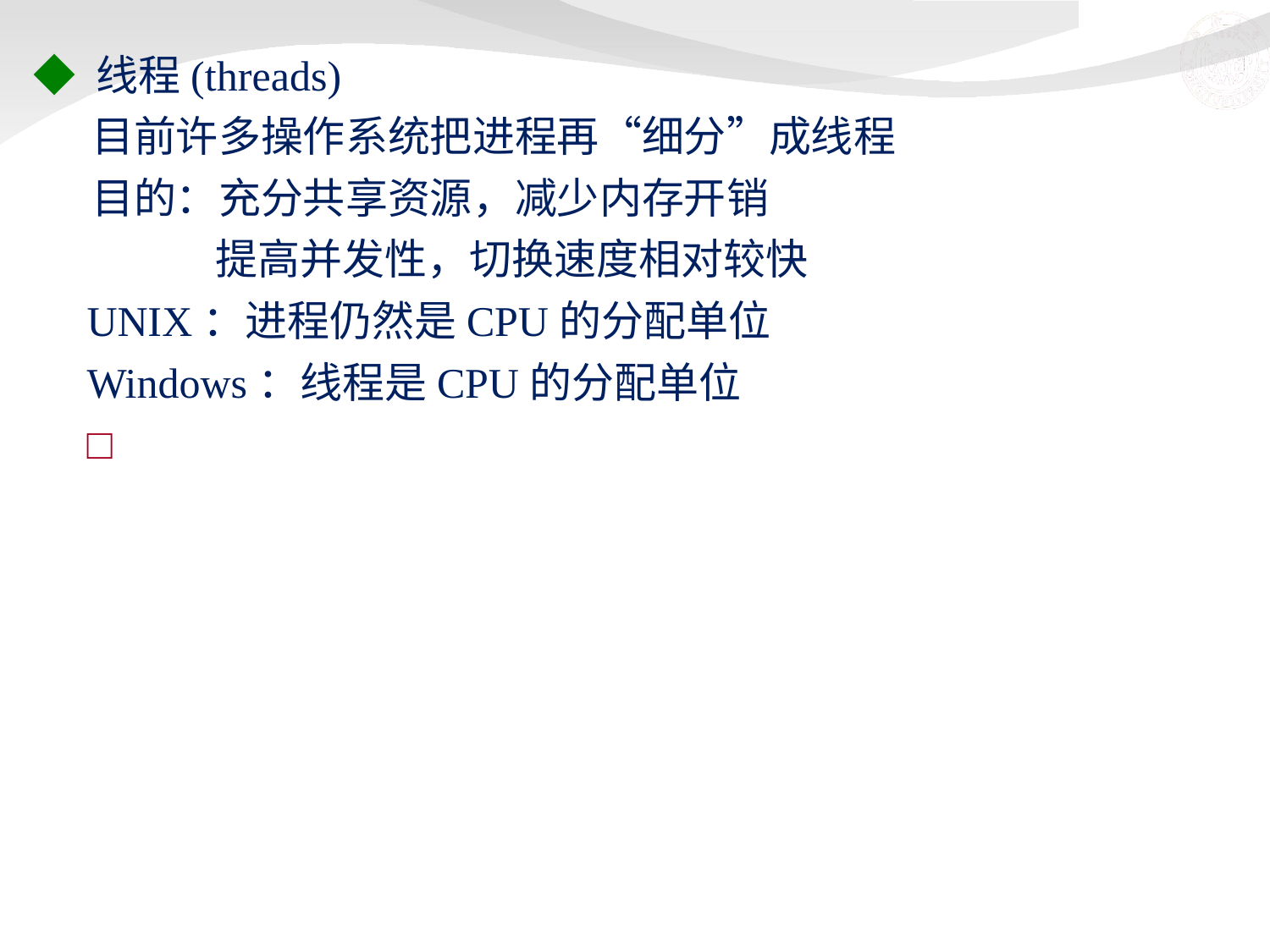

◆ 线程(threads)
     目前许多操作系统把进程再“细分”成线程
     目的：充分共享资源，减少内存开销
                  提高并发性，切换速度相对较快
     UNIX：进程仍然是CPU的分配单位
     Windows：线程是CPU的分配单位
     □